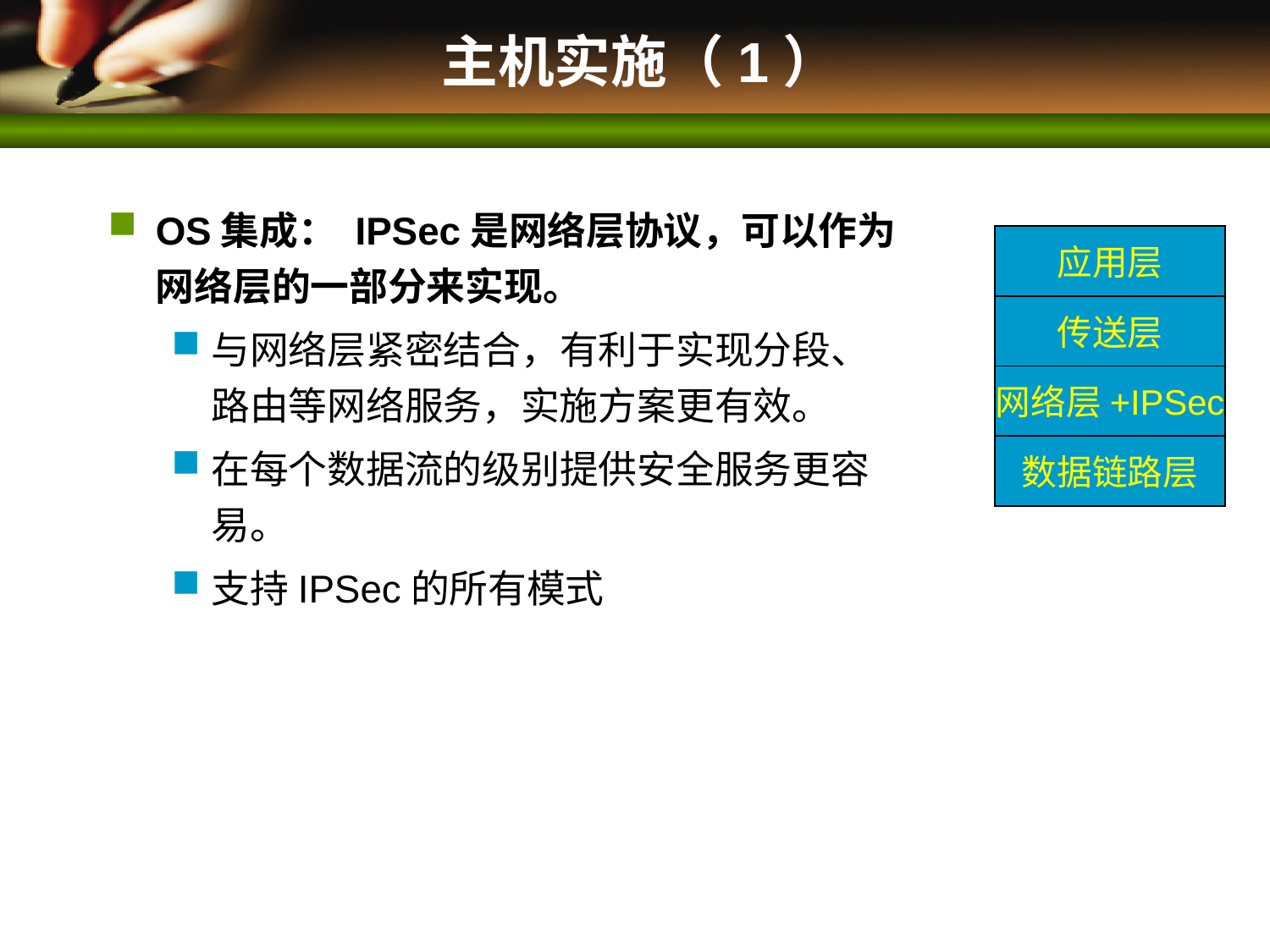

# 主机实施（1）
OS集成： IPSec是网络层协议，可以作为网络层的一部分来实现。
与网络层紧密结合，有利于实现分段、路由等网络服务，实施方案更有效。
在每个数据流的级别提供安全服务更容易。
支持IPSec的所有模式

应用层
传送层
网络层+IPSec
数据链路层